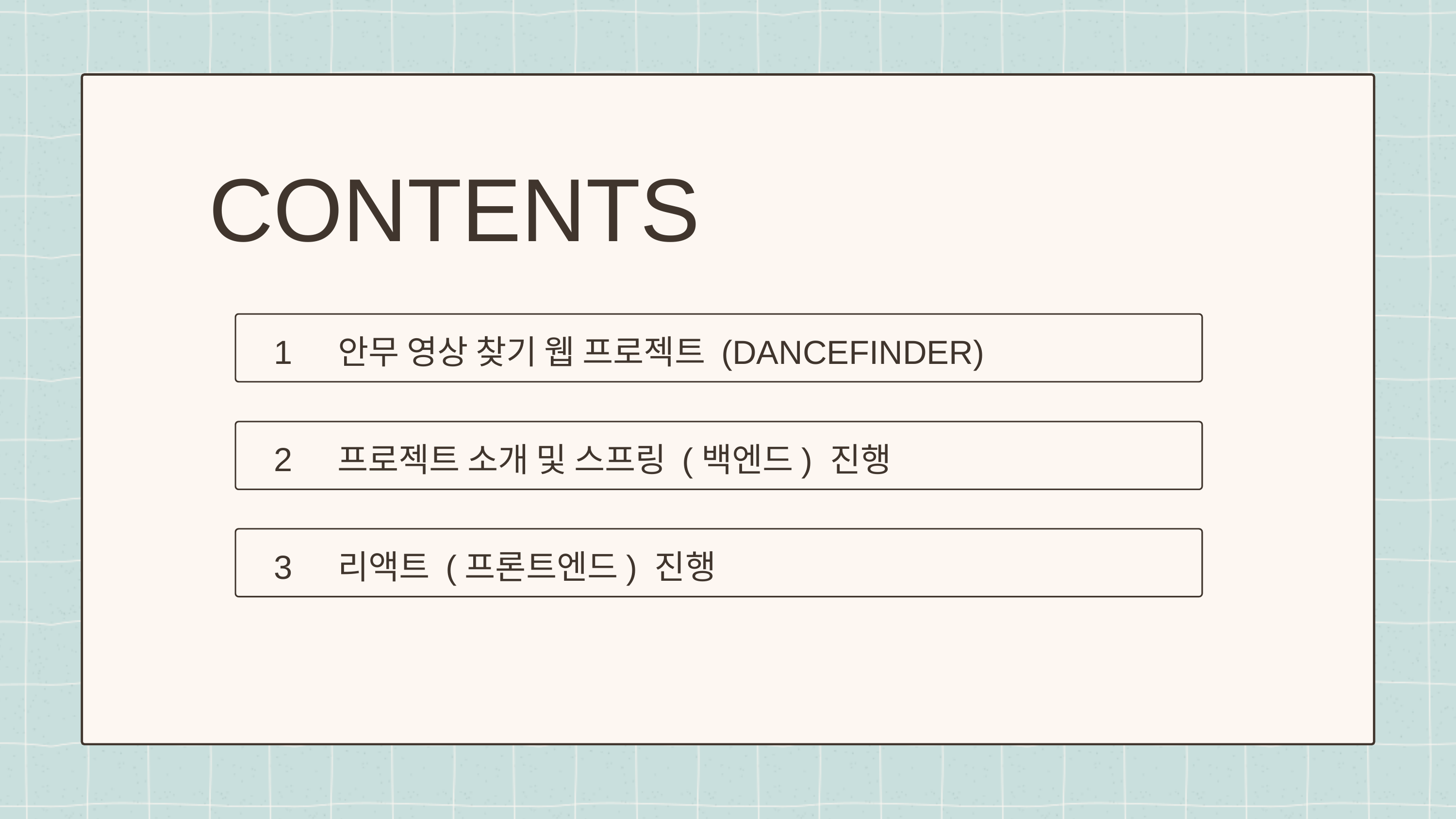

CONTENTS

1
안무 영상 찾기 웹 프로젝트 (DANCEFINDER)

2
프로젝트 소개 및 스프링 (백엔드) 진행

리액트 (프론트엔드) 진행
3